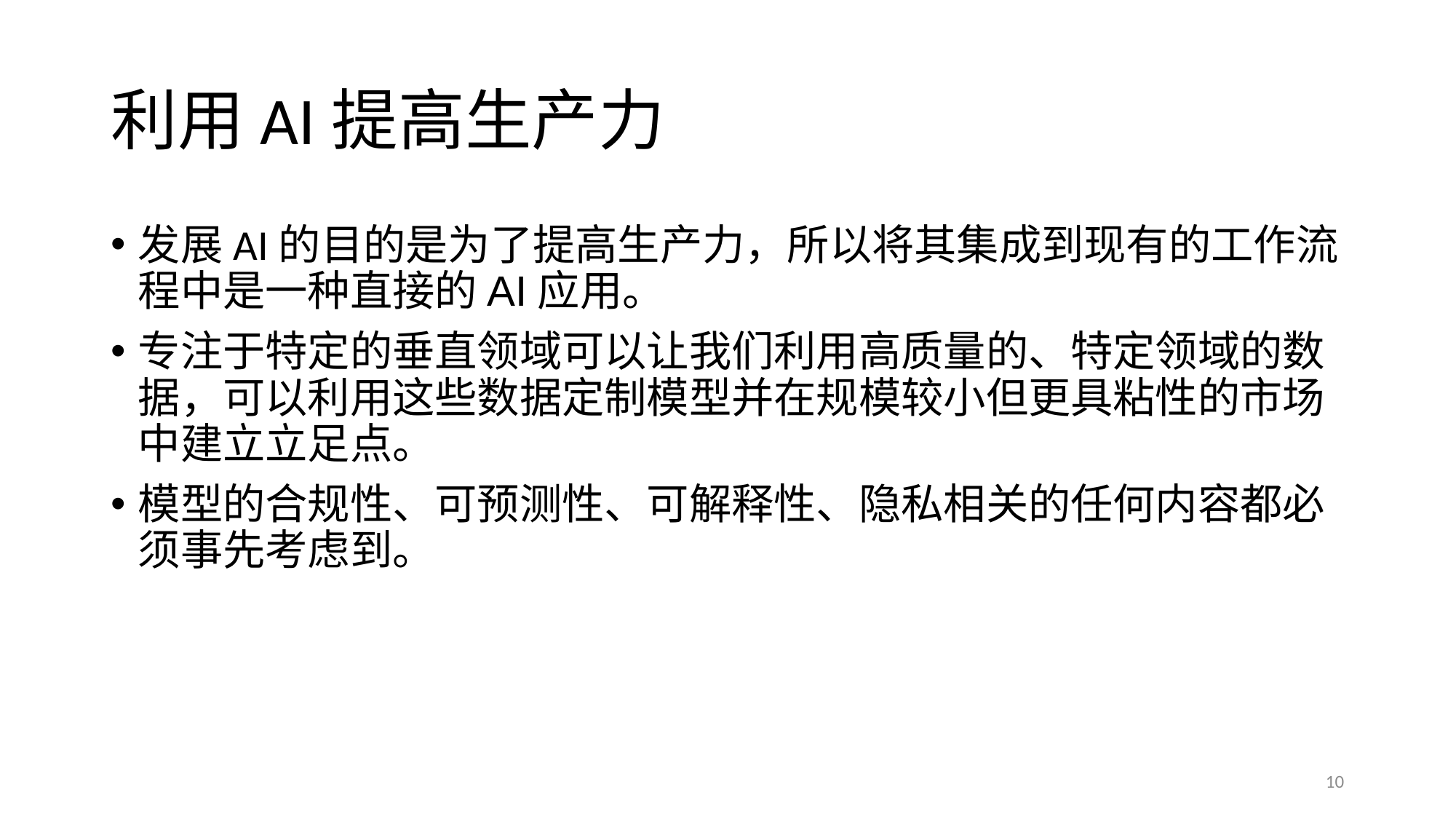

# 利用AI提高生产力
发展AI的目的是为了提高生产力，所以将其集成到现有的工作流程中是一种直接的AI应用。
专注于特定的垂直领域可以让我们利用高质量的、特定领域的数据，可以利用这些数据定制模型并在规模较小但更具粘性的市场中建立立足点。
模型的合规性、可预测性、可解释性、隐私相关的任何内容都必须事先考虑到。
10